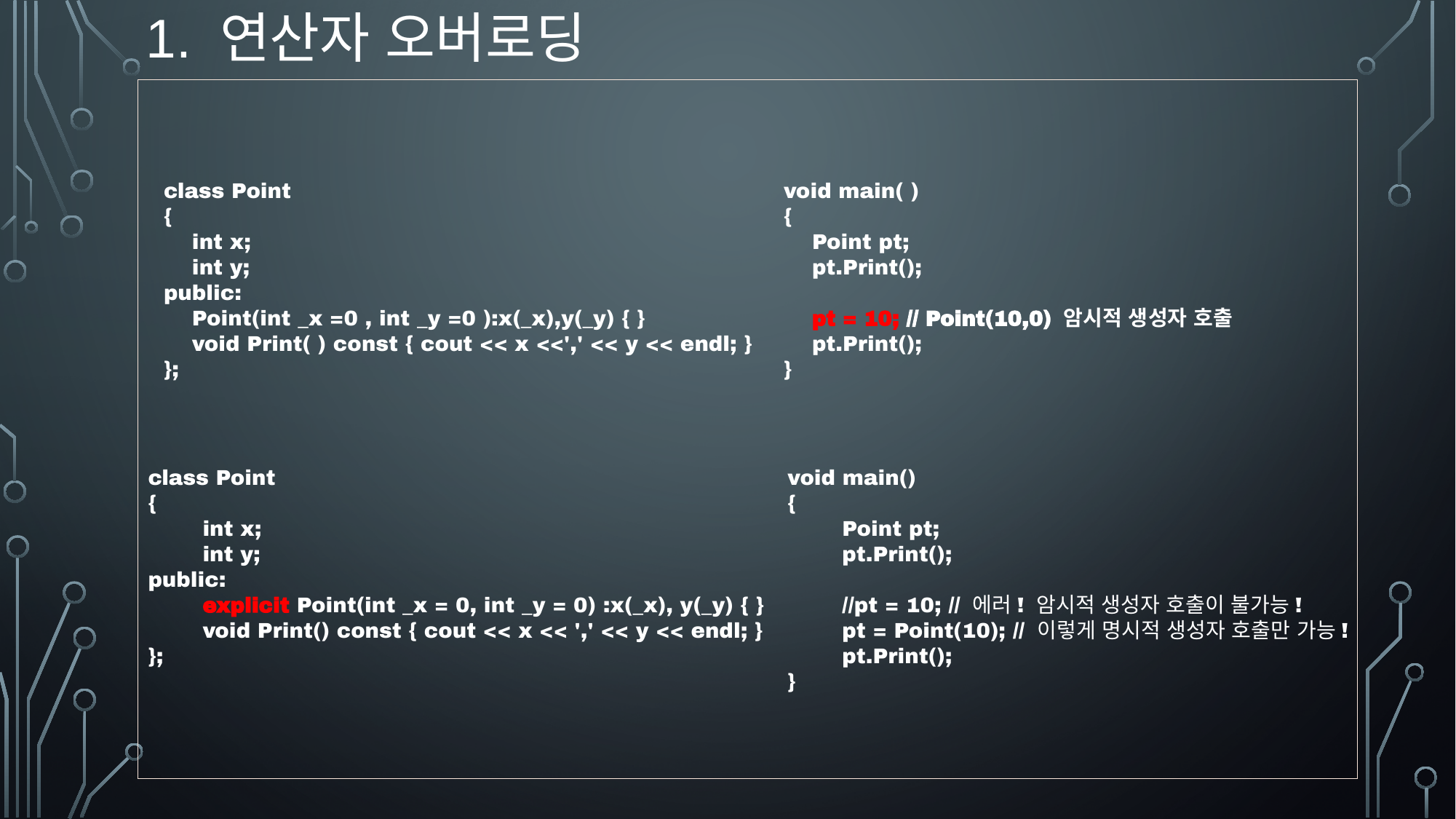

# 1. 연산자 오버로딩

class Point
{
    int x;
    int y;
public:
    Point(int _x =0 , int _y =0 ):x(_x),y(_y) { }
    void Print( ) const { cout << x <<',' << y << endl; }
};
void main( )
{
    Point pt;
    pt.Print();

    pt = 10; // Point(10,0) 암시적 생성자 호출
    pt.Print();
}
class Point
{
int x;
int y;
public:
explicit Point(int _x = 0, int _y = 0) :x(_x), y(_y) { }
void Print() const { cout << x << ',' << y << endl; }
};
void main()
{
Point pt;
pt.Print();

//pt = 10; // 에러! 암시적 생성자 호출이 불가능!
pt = Point(10); // 이렇게 명시적 생성자 호출만 가능!
pt.Print();
}